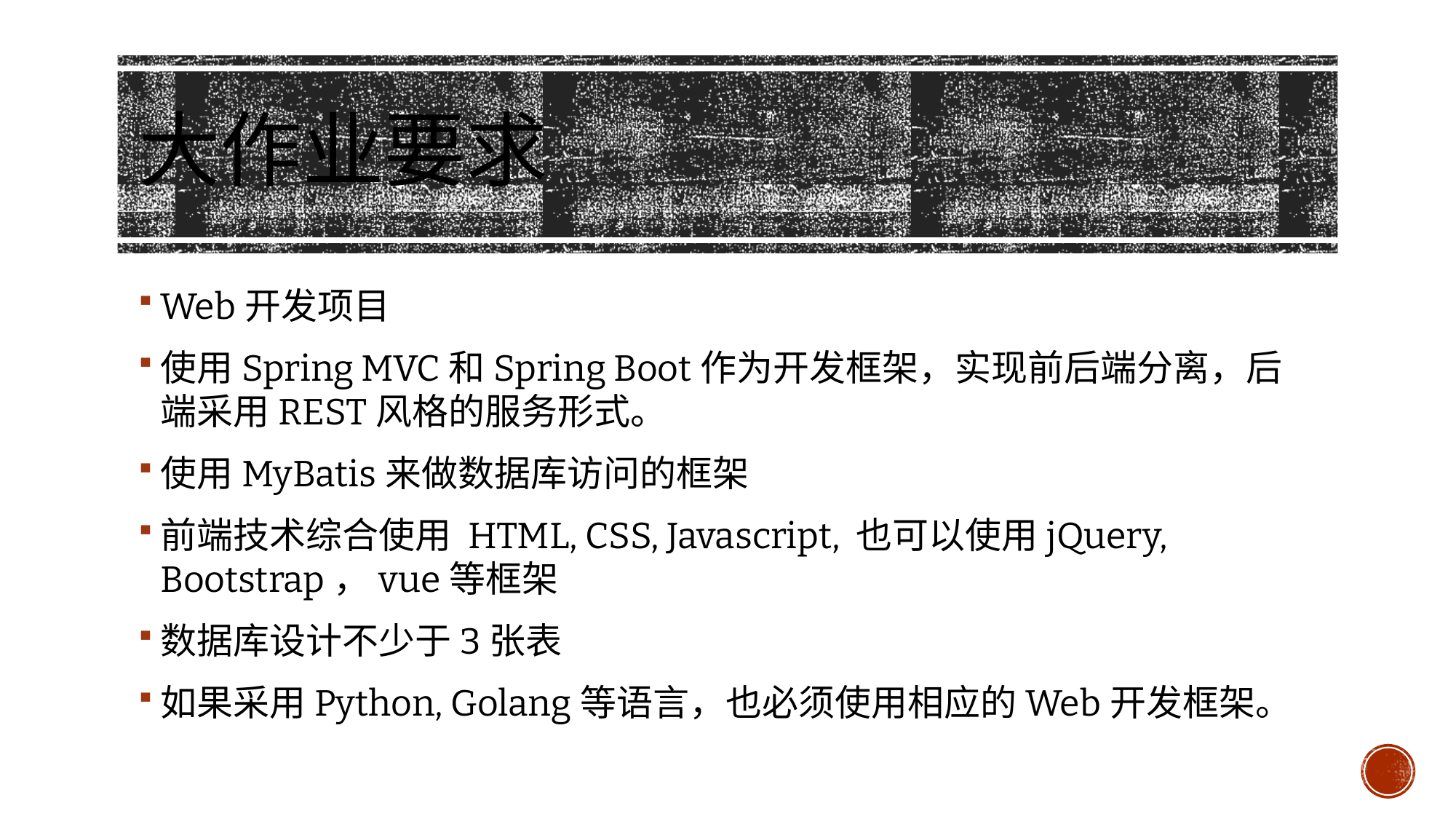

# 大作业要求

Web开发项目
使用Spring MVC和Spring Boot作为开发框架，实现前后端分离，后端采用REST风格的服务形式。
使用MyBatis来做数据库访问的框架
前端技术综合使用 HTML, CSS, Javascript, 也可以使用jQuery, Bootstrap，vue等框架
数据库设计不少于3张表
如果采用Python, Golang等语言，也必须使用相应的Web开发框架。